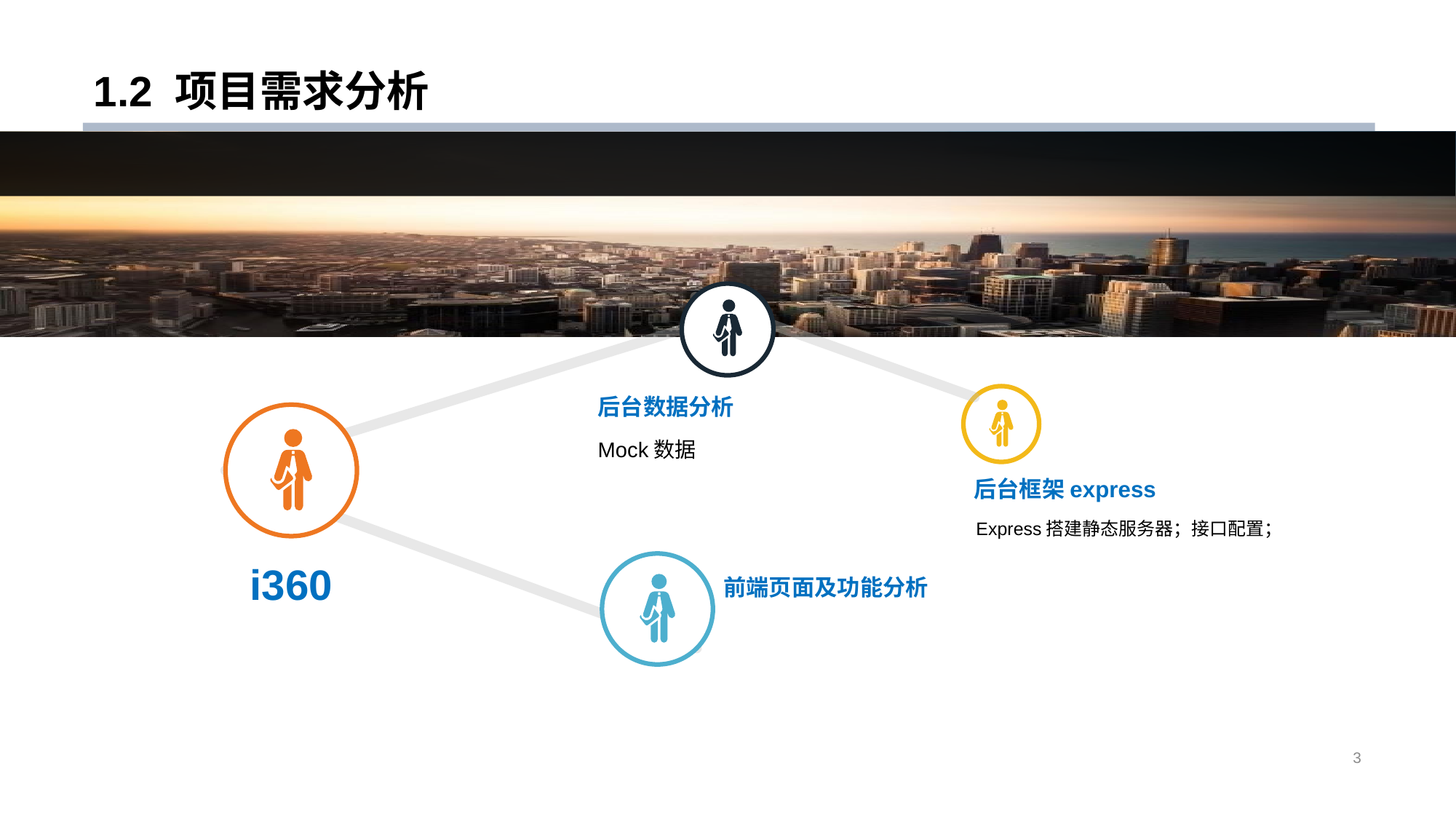

# 1.2 项目需求分析

后台数据分析

Mock数据
后台框架express
Express搭建静态服务器；接口配置；
i360

前端页面及功能分析
3